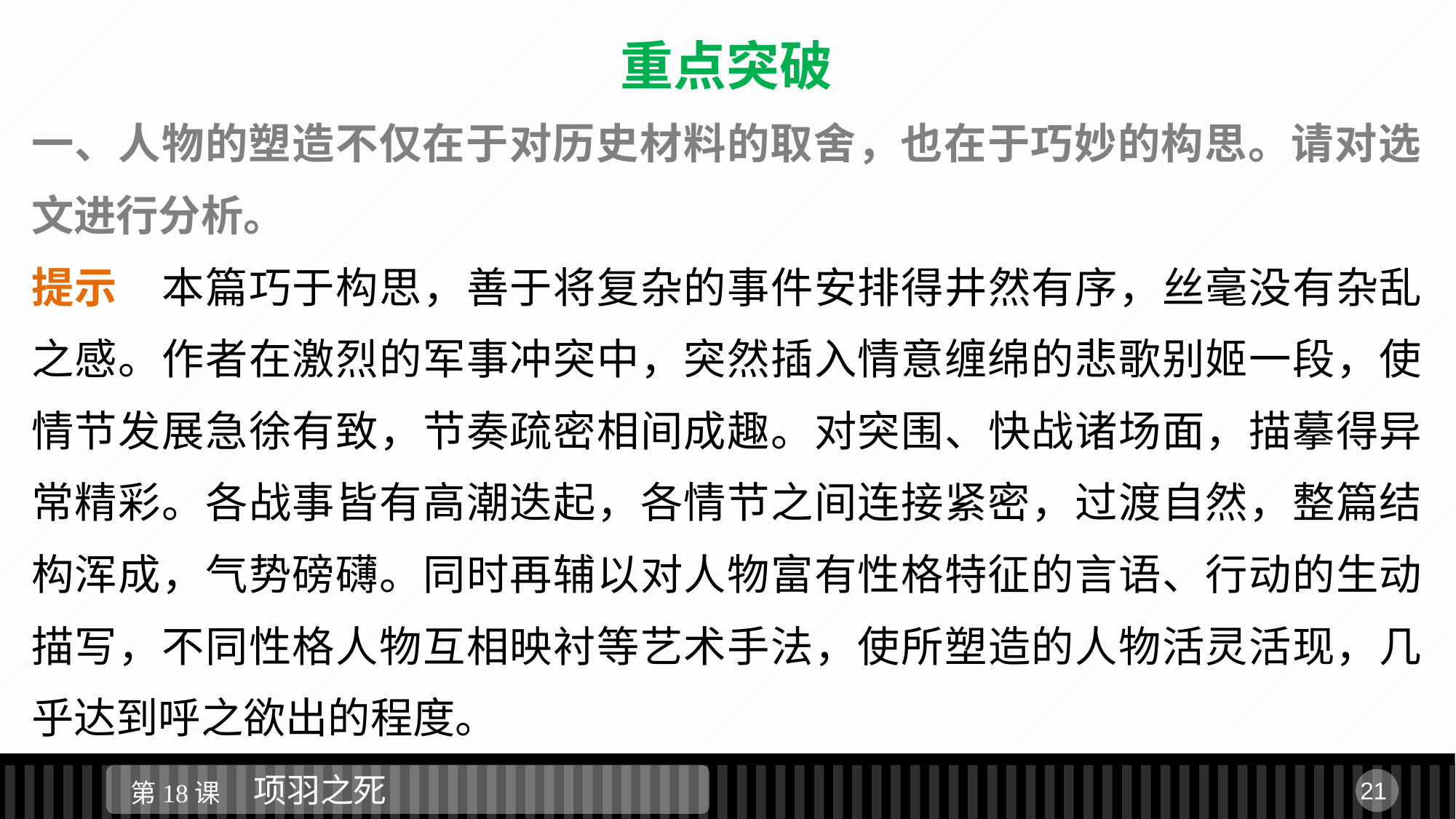

重点突破
一、人物的塑造不仅在于对历史材料的取舍，也在于巧妙的构思。请对选文进行分析。
提示　本篇巧于构思，善于将复杂的事件安排得井然有序，丝毫没有杂乱之感。作者在激烈的军事冲突中，突然插入情意缠绵的悲歌别姬一段，使情节发展急徐有致，节奏疏密相间成趣。对突围、快战诸场面，描摹得异常精彩。各战事皆有高潮迭起，各情节之间连接紧密，过渡自然，整篇结构浑成，气势磅礴。同时再辅以对人物富有性格特征的言语、行动的生动描写，不同性格人物互相映衬等艺术手法，使所塑造的人物活灵活现，几乎达到呼之欲出的程度。